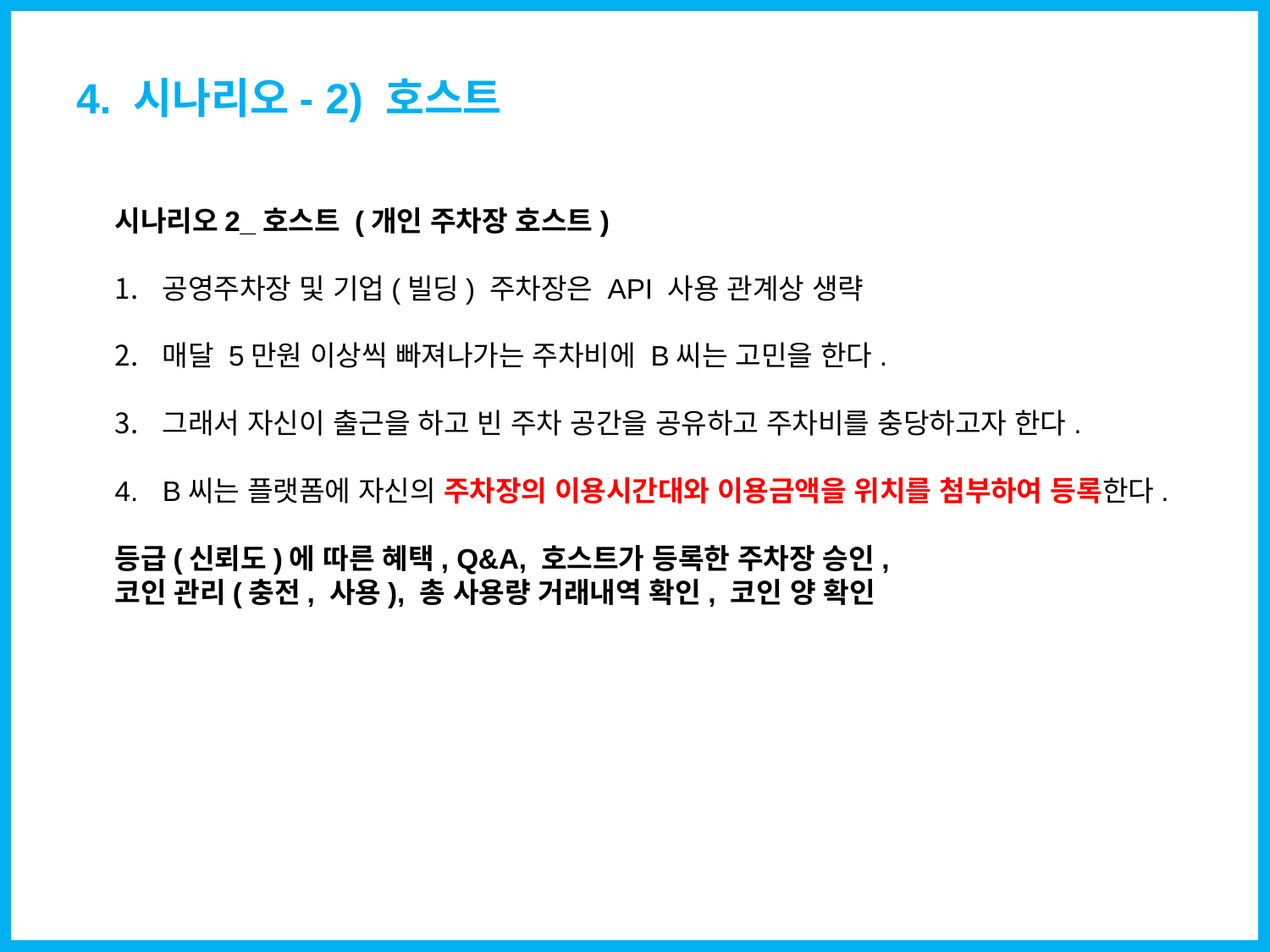

4. 시나리오- 2) 호스트

시나리오2_호스트 (개인 주차장 호스트)

공영주차장 및 기업(빌딩) 주차장은 API 사용 관계상 생략

매달 5만원 이상씩 빠져나가는 주차비에 B씨는 고민을 한다.

그래서 자신이 출근을 하고 빈 주차 공간을 공유하고 주차비를 충당하고자 한다.

B씨는 플랫폼에 자신의 주차장의 이용시간대와 이용금액을 위치를 첨부하여 등록한다.

등급(신뢰도)에 따른 혜택, Q&A, 호스트가 등록한 주차장 승인,
코인 관리(충전, 사용), 총 사용량 거래내역 확인, 코인 양 확인